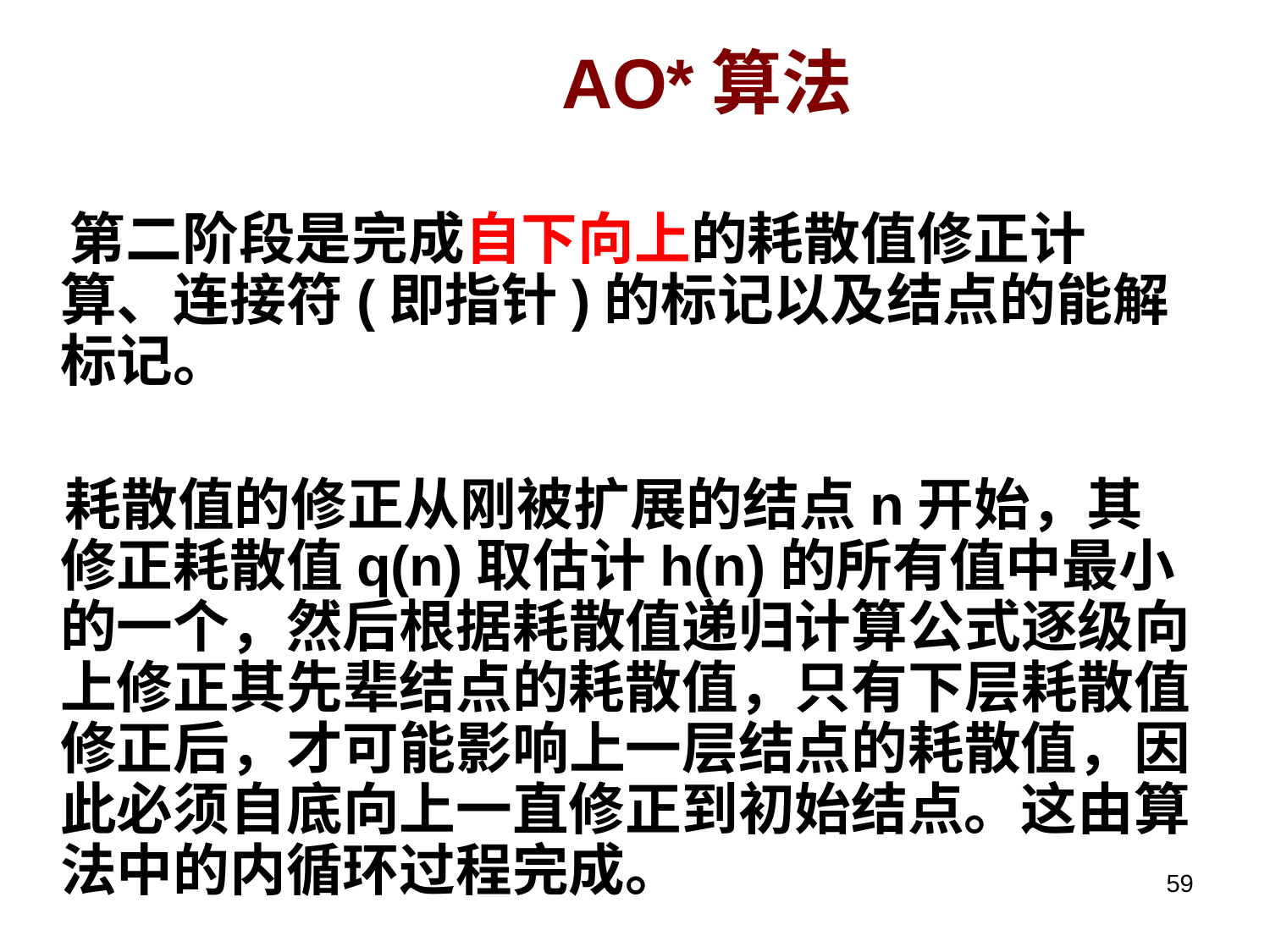

# AO*算法
    第二阶段是完成自下向上的耗散值修正计算、连接符(即指针)的标记以及结点的能解标记。

   耗散值的修正从刚被扩展的结点n开始，其修正耗散值q(n)取估计h(n)的所有值中最小的一个，然后根据耗散值递归计算公式逐级向上修正其先辈结点的耗散值，只有下层耗散值修正后，才可能影响上一层结点的耗散值，因此必须自底向上一直修正到初始结点。这由算法中的内循环过程完成。
59